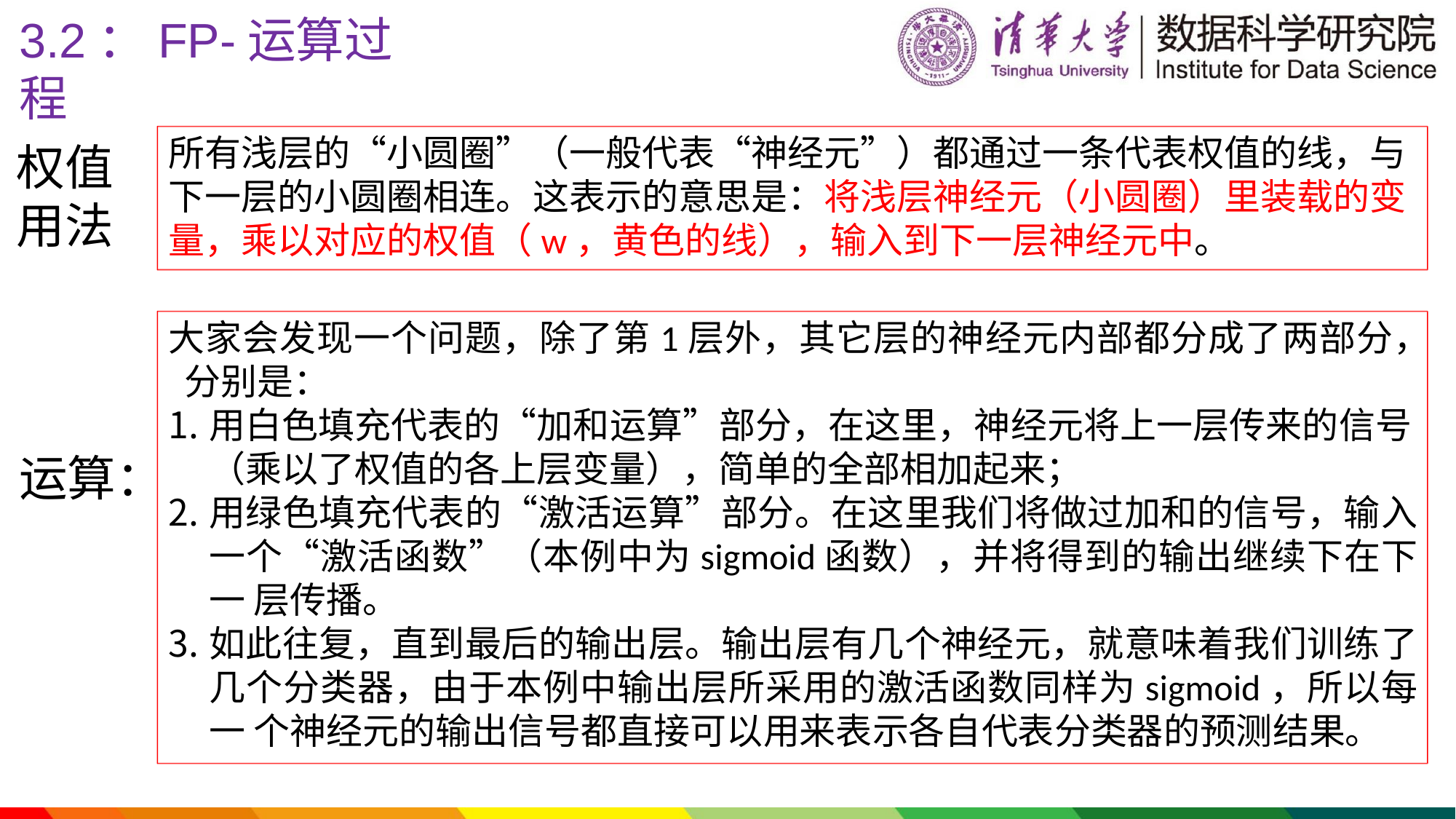

# 3.2：FP-运算过程

所有浅层的“小圆圈”（一般代表“神经元”）都通过一条代表权值的线，与 下一层的小圆圈相连。这表示的意思是：将浅层神经元（小圆圈）里装载的变 量，乘以对应的权值（w，黄色的线），输入到下一层神经元中。
权值 用法

大家会发现一个问题，除了第1层外，其它层的神经元内部都分成了两部分，  分别是：
用白色填充代表的“加和运算”部分，在这里，神经元将上一层传来的信号
（乘以了权值的各上层变量），简单的全部相加起来；
用绿色填充代表的“激活运算”部分。在这里我们将做过加和的信号，输入 一个“激活函数”（本例中为sigmoid函数），并将得到的输出继续下在下一 层传播。
如此往复，直到最后的输出层。输出层有几个神经元，就意味着我们训练了 几个分类器，由于本例中输出层所采用的激活函数同样为sigmoid，所以每一 个神经元的输出信号都直接可以用来表示各自代表分类器的预测结果。
运算：